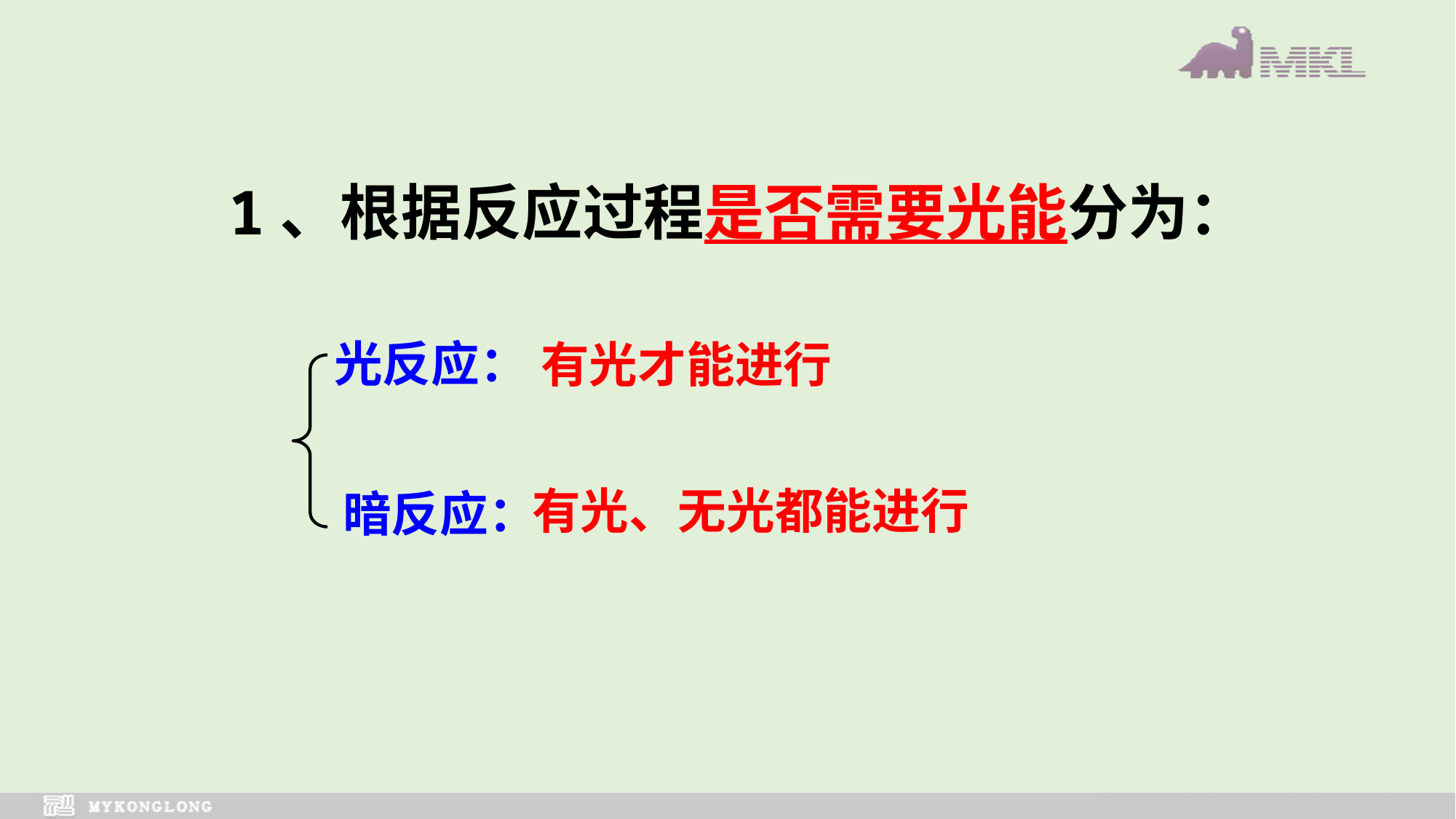

1、根据反应过程是否需要光能分为：
光反应：
有光才能进行

有光、无光都能进行
暗反应：